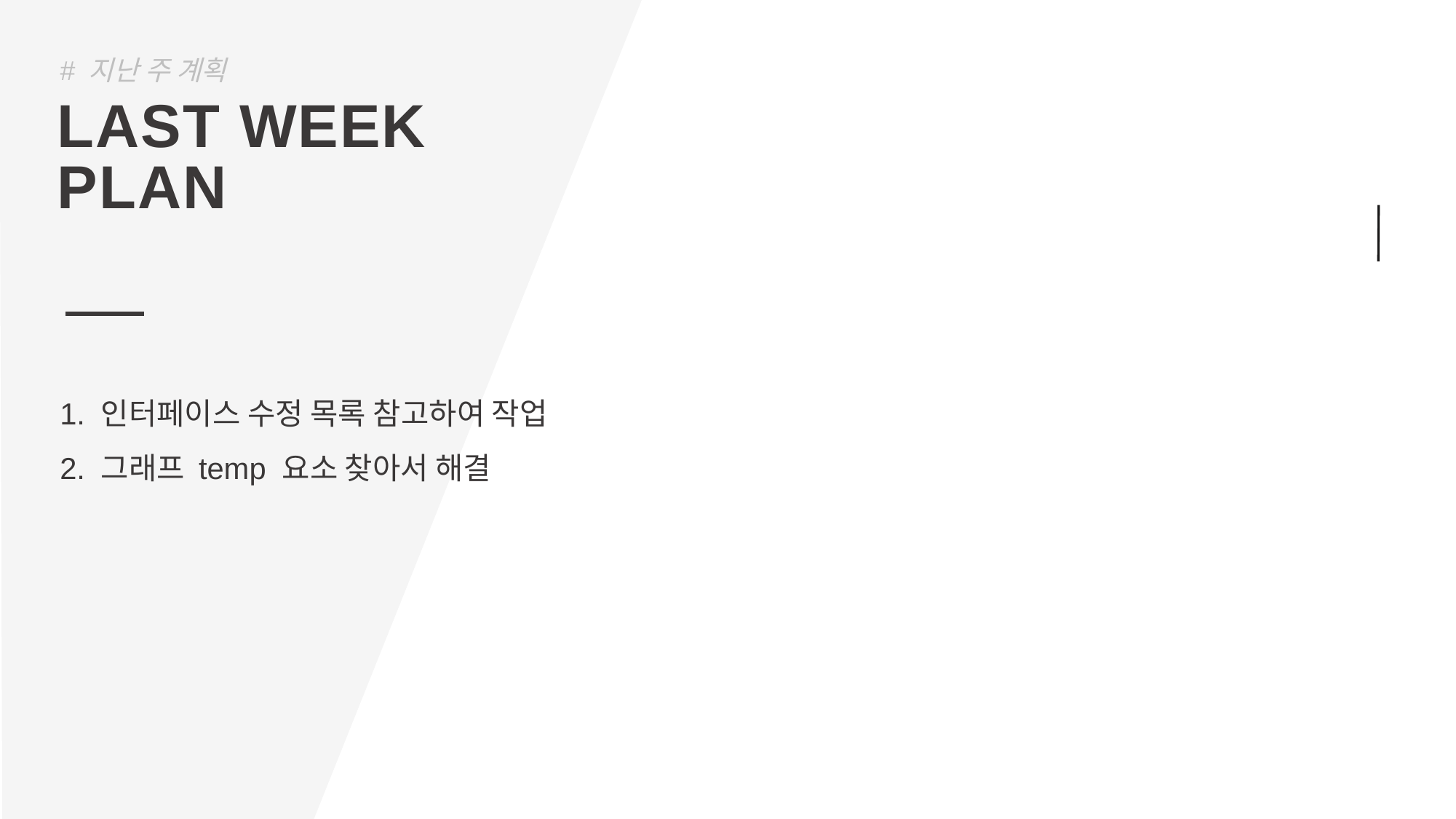

# 지난 주 계획
LAST WEEK
PLAN
3

인터페이스 수정 목록 참고하여 작업
그래프 temp 요소 찾아서 해결